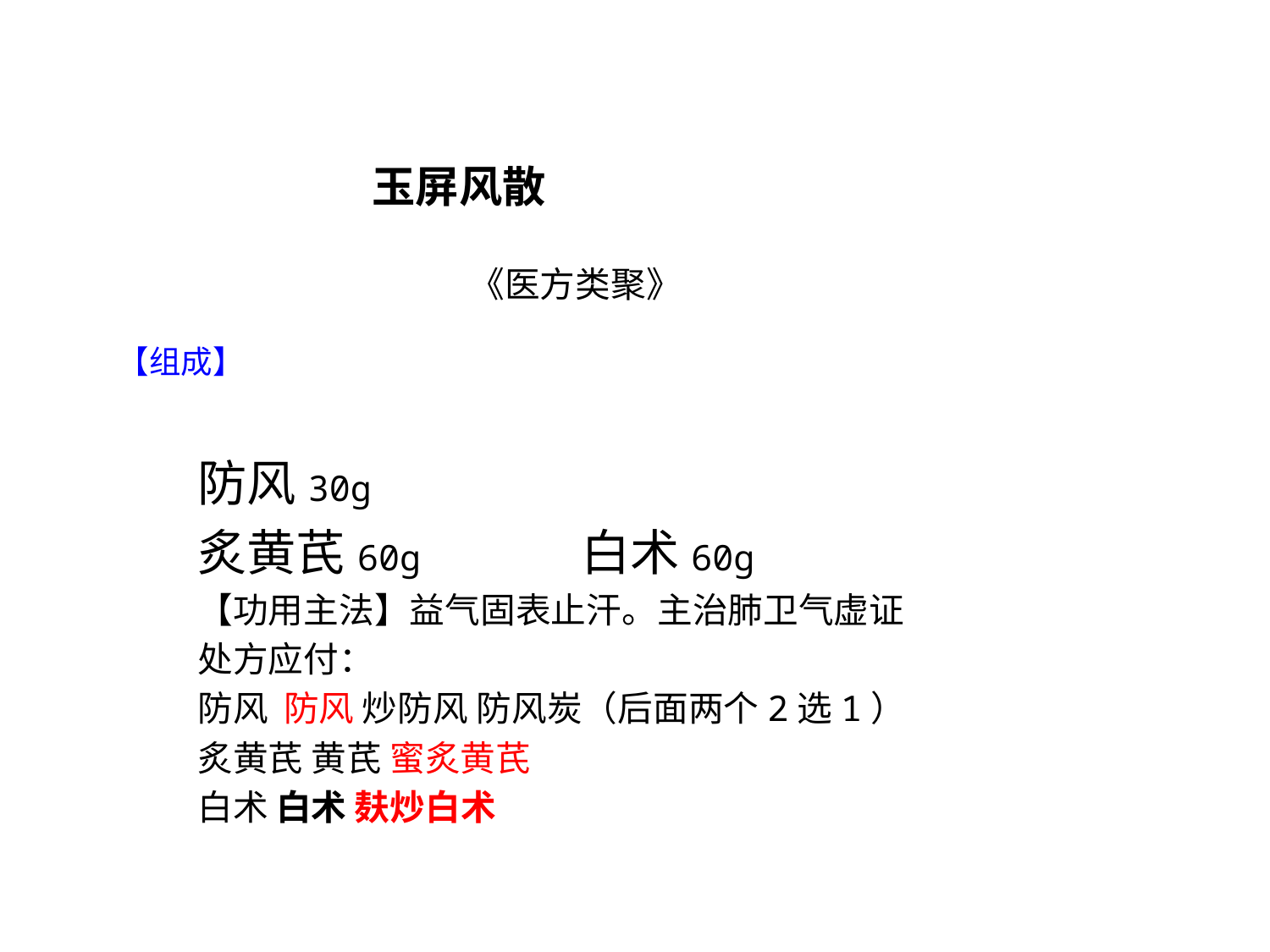

# 玉屏风散
   《医方类聚》
【组成】
防风30g
炙黄芪60g     白术60g
【功用主法】益气固表止汗。主治肺卫气虚证
处方应付：
防风  防风 炒防风 防风炭（后面两个2选1）
炙黄芪 黄芪 蜜炙黄芪
白术 白术 麸炒白术